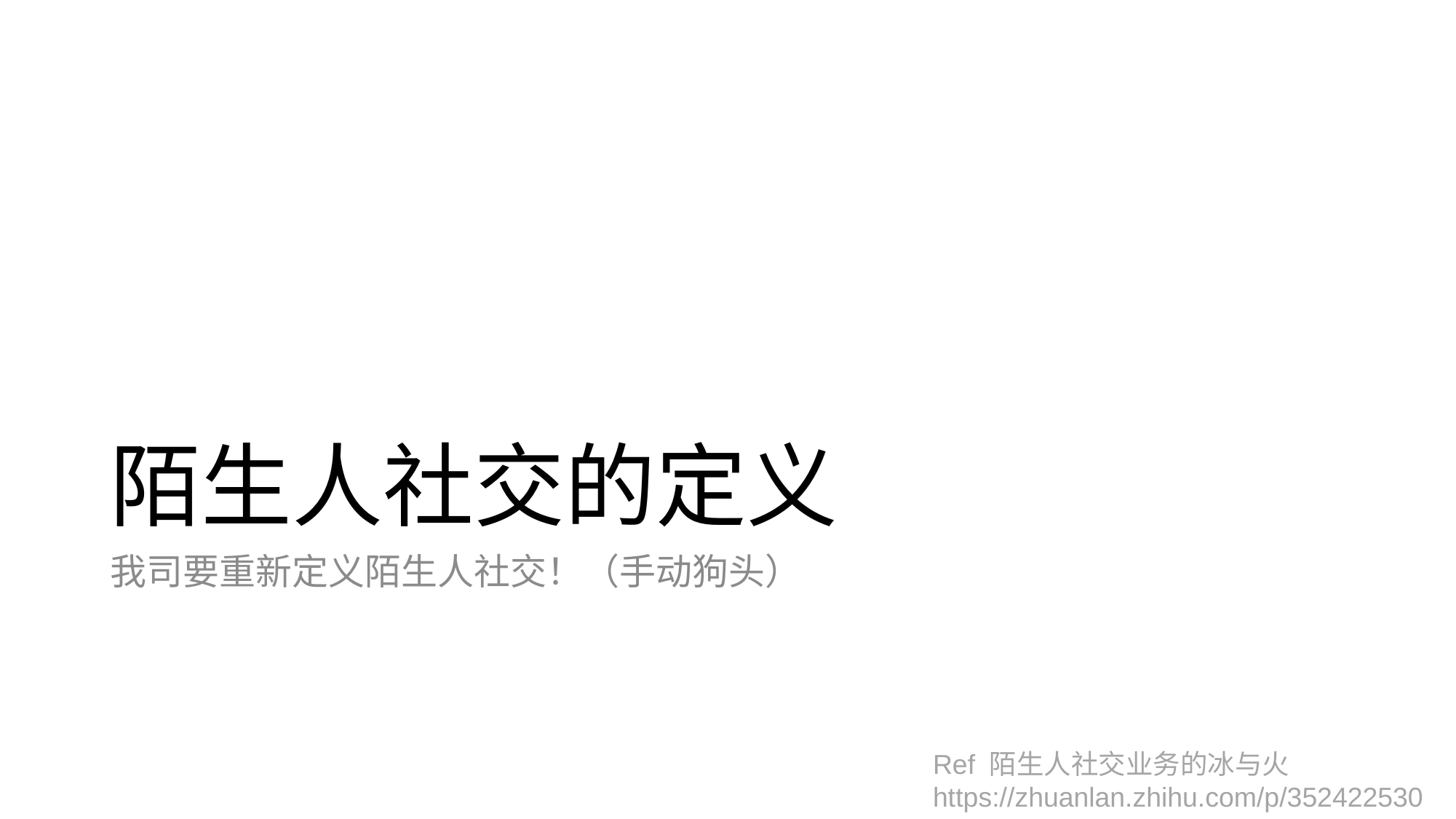

# 陌生人社交的定义
我司要重新定义陌生人社交！（手动狗头）

Ref 陌生人社交业务的冰与火 https://zhuanlan.zhihu.com/p/352422530